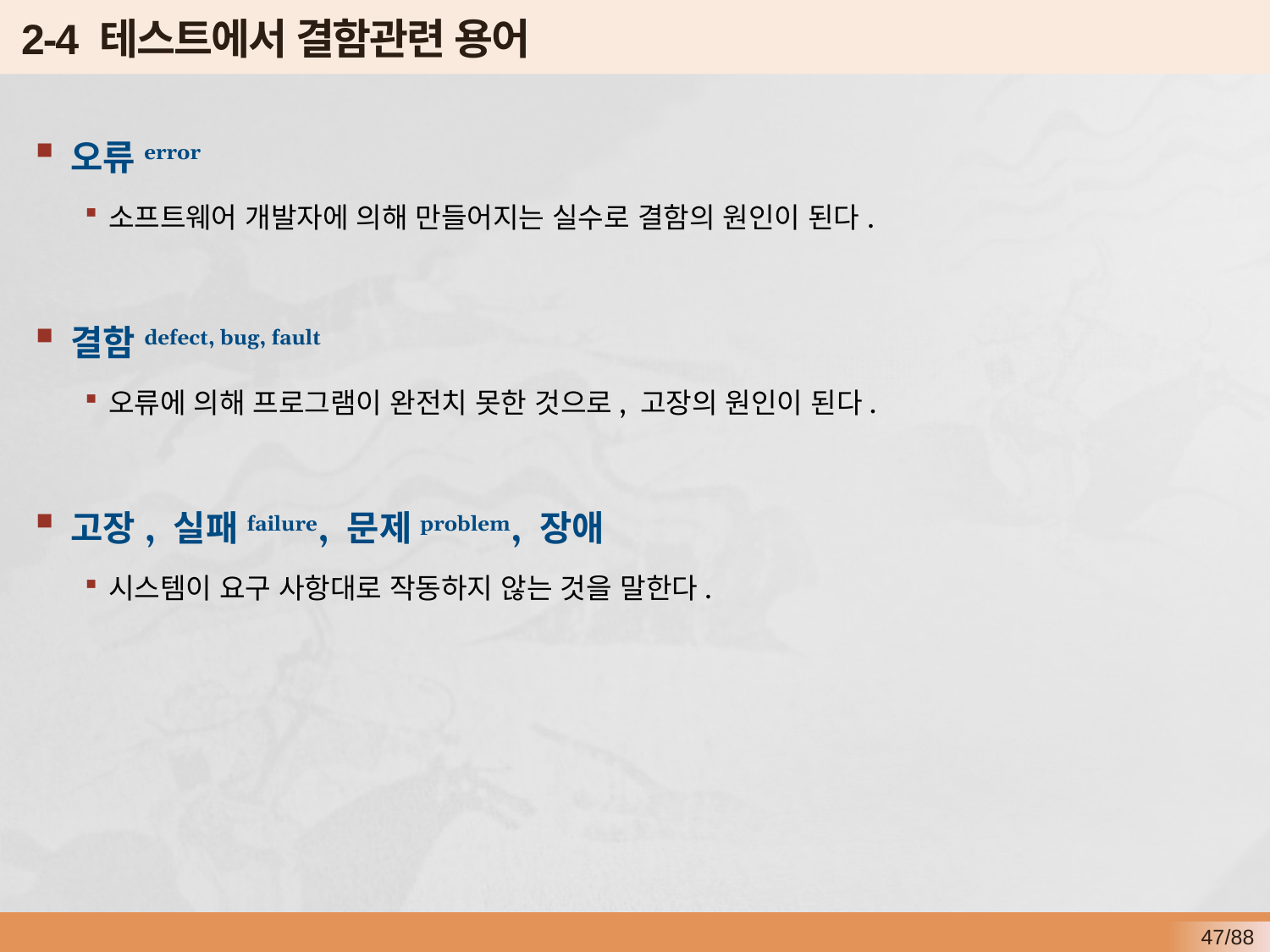

# 2-4 테스트에서 결함관련 용어
오류error
소프트웨어 개발자에 의해 만들어지는 실수로 결함의 원인이 된다.

결함defect, bug, fault
오류에 의해 프로그램이 완전치 못한 것으로, 고장의 원인이 된다.

고장, 실패failure, 문제problem, 장애
시스템이 요구 사항대로 작동하지 않는 것을 말한다.